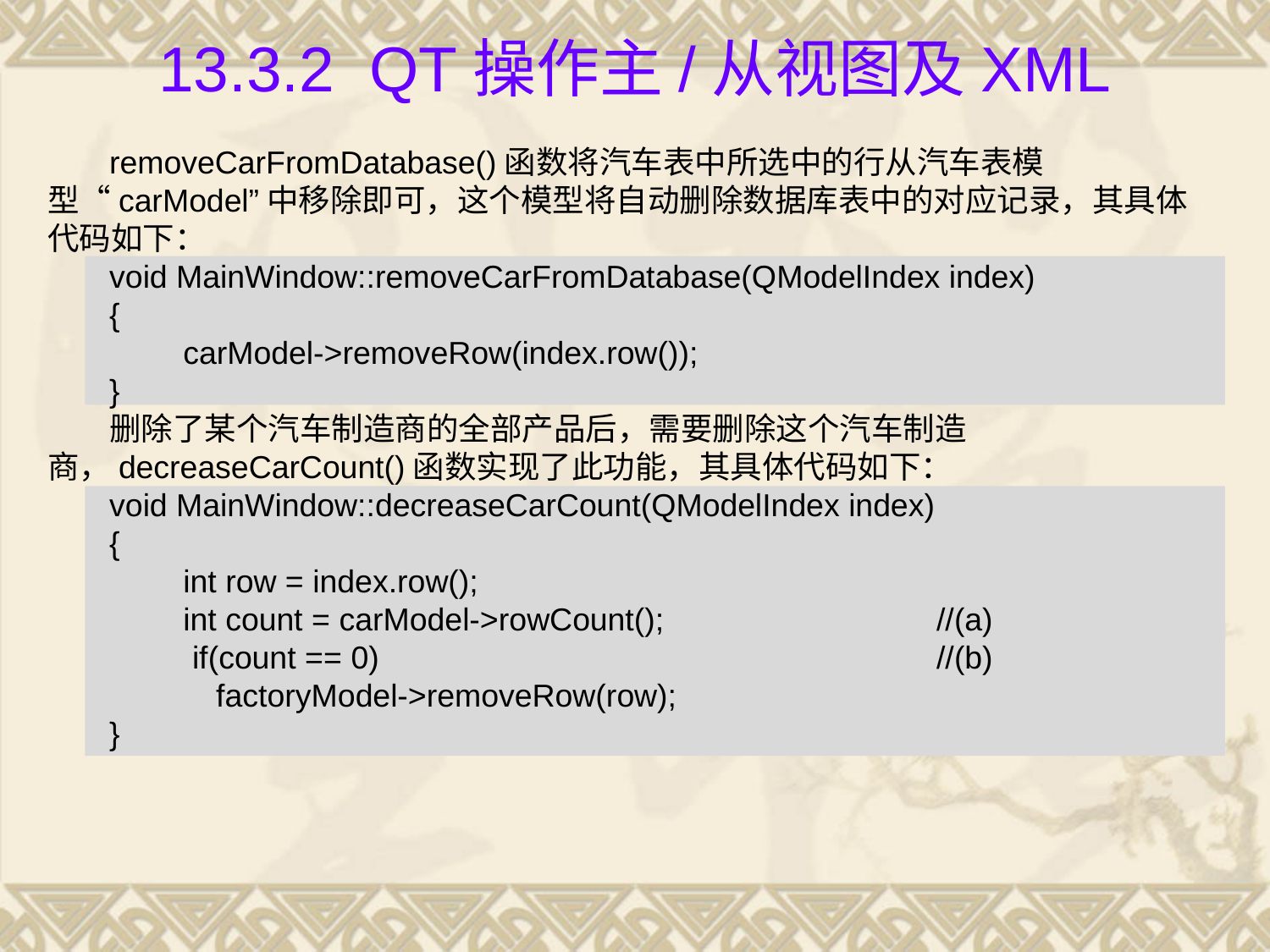

# 13.3.2  Qt操作主/从视图及XML
removeCarFromDatabase()函数将汽车表中所选中的行从汽车表模型“carModel”中移除即可，这个模型将自动删除数据库表中的对应记录，其具体代码如下：
void MainWindow::removeCarFromDatabase(QModelIndex index)
{
	 carModel->removeRow(index.row());
}
删除了某个汽车制造商的全部产品后，需要删除这个汽车制造商，decreaseCarCount()函数实现了此功能，其具体代码如下：
void MainWindow::decreaseCarCount(QModelIndex index)
{
	 int row = index.row();
    	 int count = carModel->rowCount();			//(a)
	  if(count == 0)					//(b)
            factoryModel->removeRow(row);
}